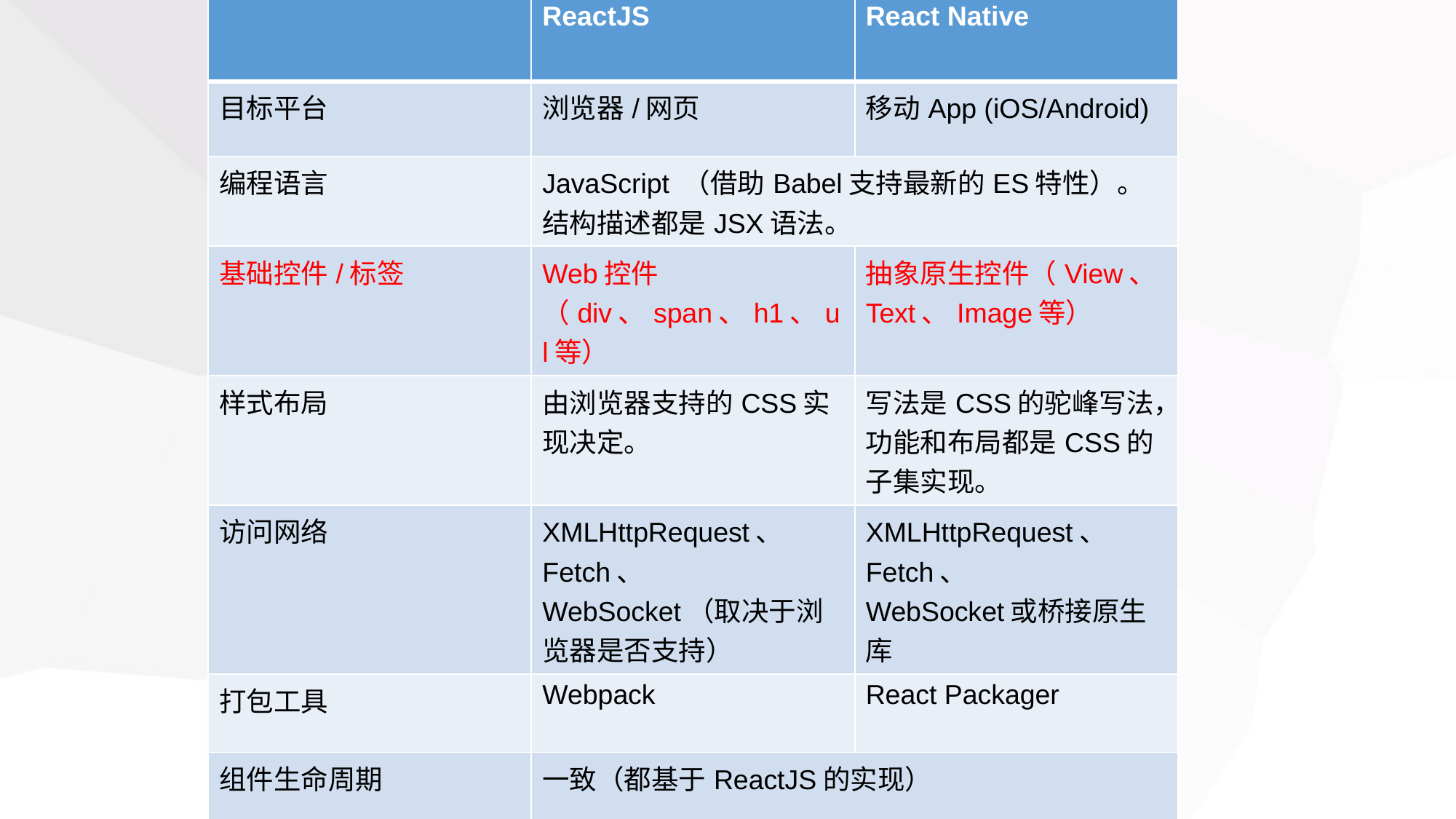

|  | ReactJS | React Native |
| --- | --- | --- |
| 目标平台 | 浏览器/网页 | 移动App (iOS/Android) |
| 编程语言 | JavaScript （借助Babel支持最新的ES特性）。结构描述都是JSX语法。 |  |
| 基础控件/标签 | Web控件（div、span、h1、ul等） | 抽象原生控件（View、Text、Image等） |
| 样式布局 | 由浏览器支持的CSS实现决定。 | 写法是CSS的驼峰写法，功能和布局都是CSS的子集实现。 |
| 访问网络 | XMLHttpRequest、 Fetch、 WebSocket（取决于浏览器是否支持） | XMLHttpRequest、 Fetch、 WebSocket或桥接原生库 |
| 打包工具 | Webpack | React Packager |
| 组件生命周期 | 一致（都基于ReactJS的实现） |  |
| 重渲染的调和算法 | 一致（都基于ReactJS的实现） |  |